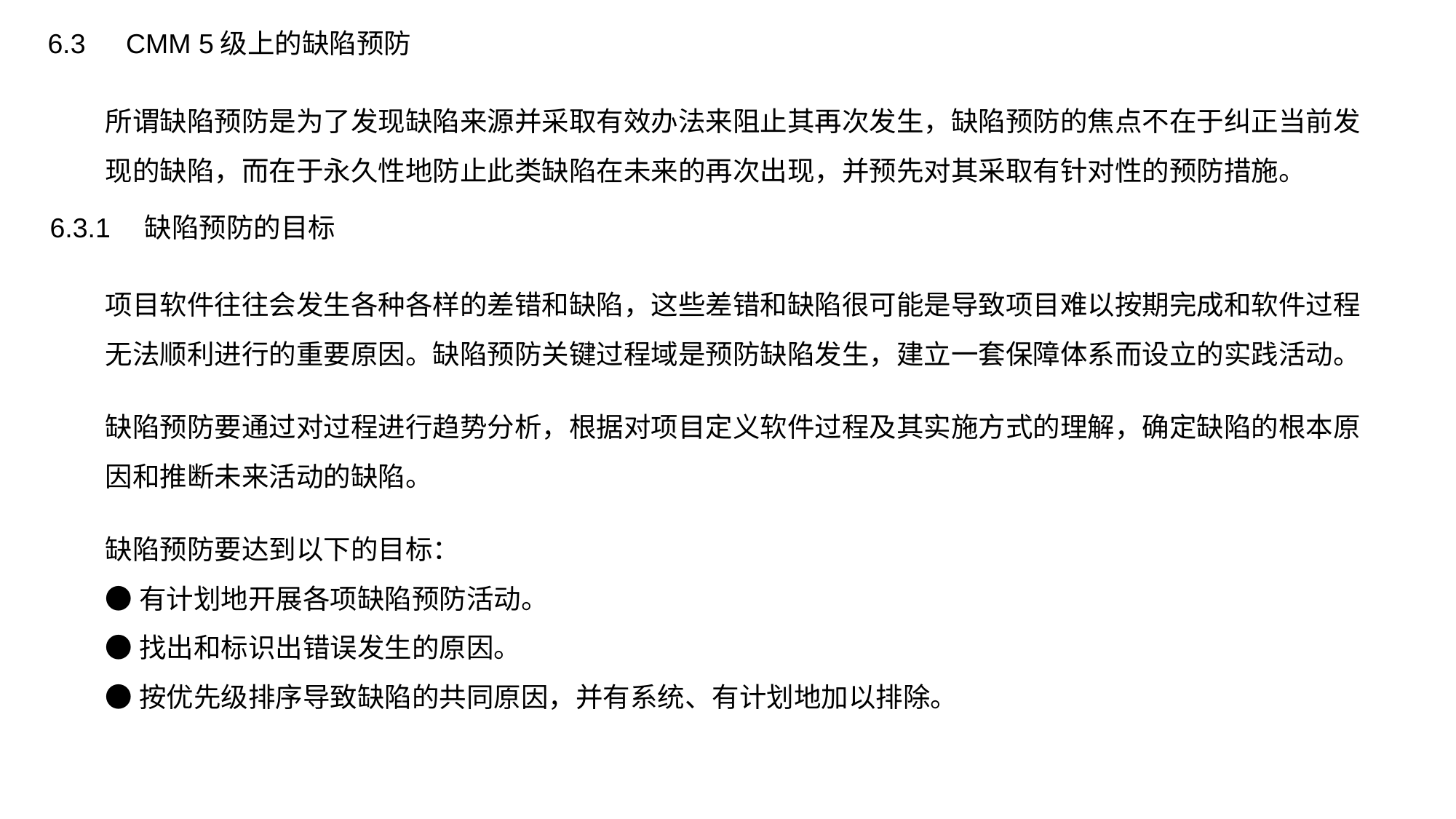

6.3　CMM 5级上的缺陷预防
所谓缺陷预防是为了发现缺陷来源并采取有效办法来阻止其再次发生，缺陷预防的焦点不在于纠正当前发现的缺陷，而在于永久性地防止此类缺陷在未来的再次出现，并预先对其采取有针对性的预防措施。
6.3.1　缺陷预防的目标
项目软件往往会发生各种各样的差错和缺陷，这些差错和缺陷很可能是导致项目难以按期完成和软件过程无法顺利进行的重要原因。缺陷预防关键过程域是预防缺陷发生，建立一套保障体系而设立的实践活动。
缺陷预防要通过对过程进行趋势分析，根据对项目定义软件过程及其实施方式的理解，确定缺陷的根本原因和推断未来活动的缺陷。
缺陷预防要达到以下的目标：
●有计划地开展各项缺陷预防活动。
●找出和标识出错误发生的原因。
●按优先级排序导致缺陷的共同原因，并有系统、有计划地加以排除。